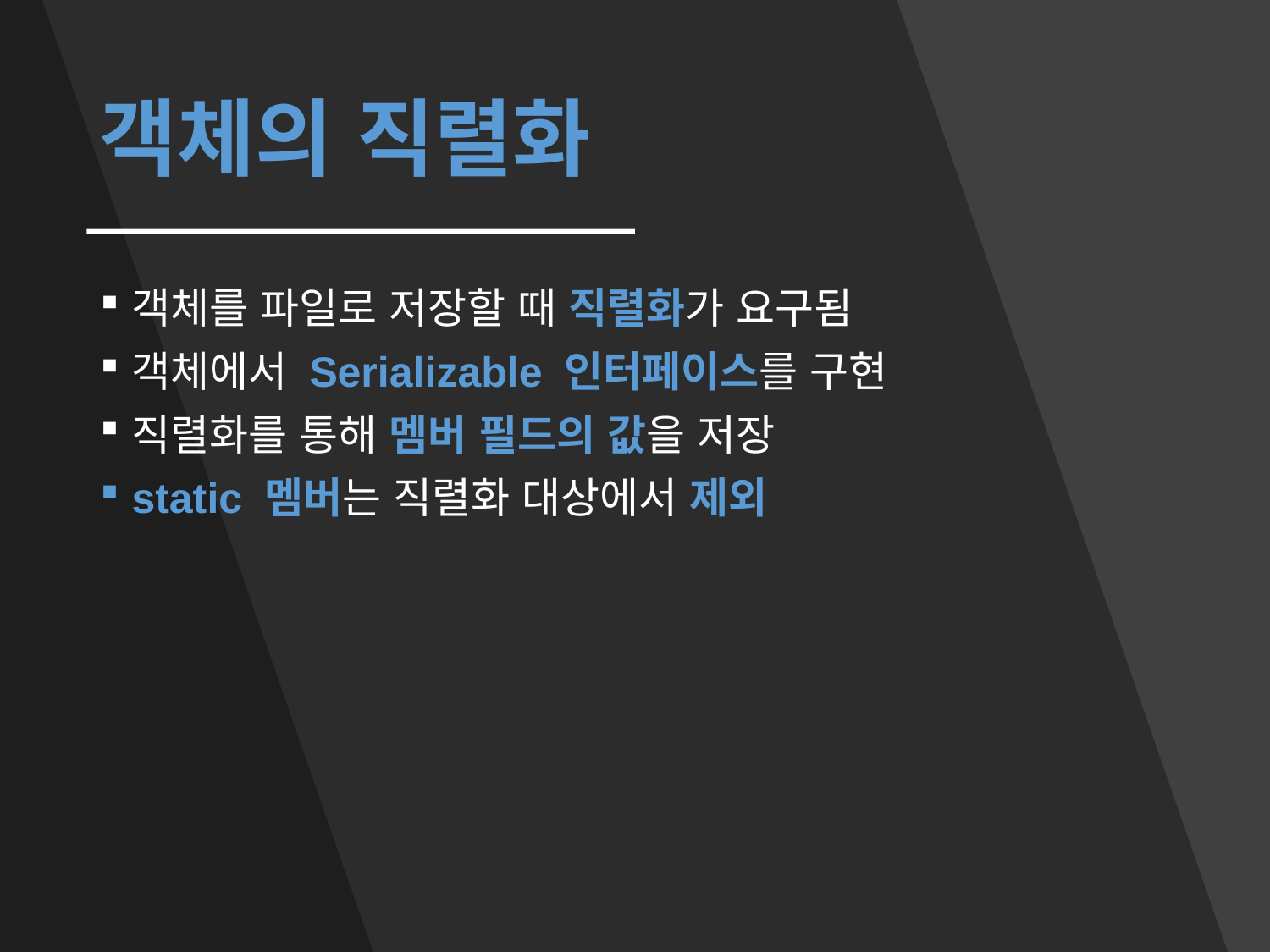

# 객체의 직렬화

객체를 파일로 저장할 때 직렬화가 요구됨
객체에서 Serializable 인터페이스를 구현
직렬화를 통해 멤버 필드의 값을 저장
static 멤버는 직렬화 대상에서 제외